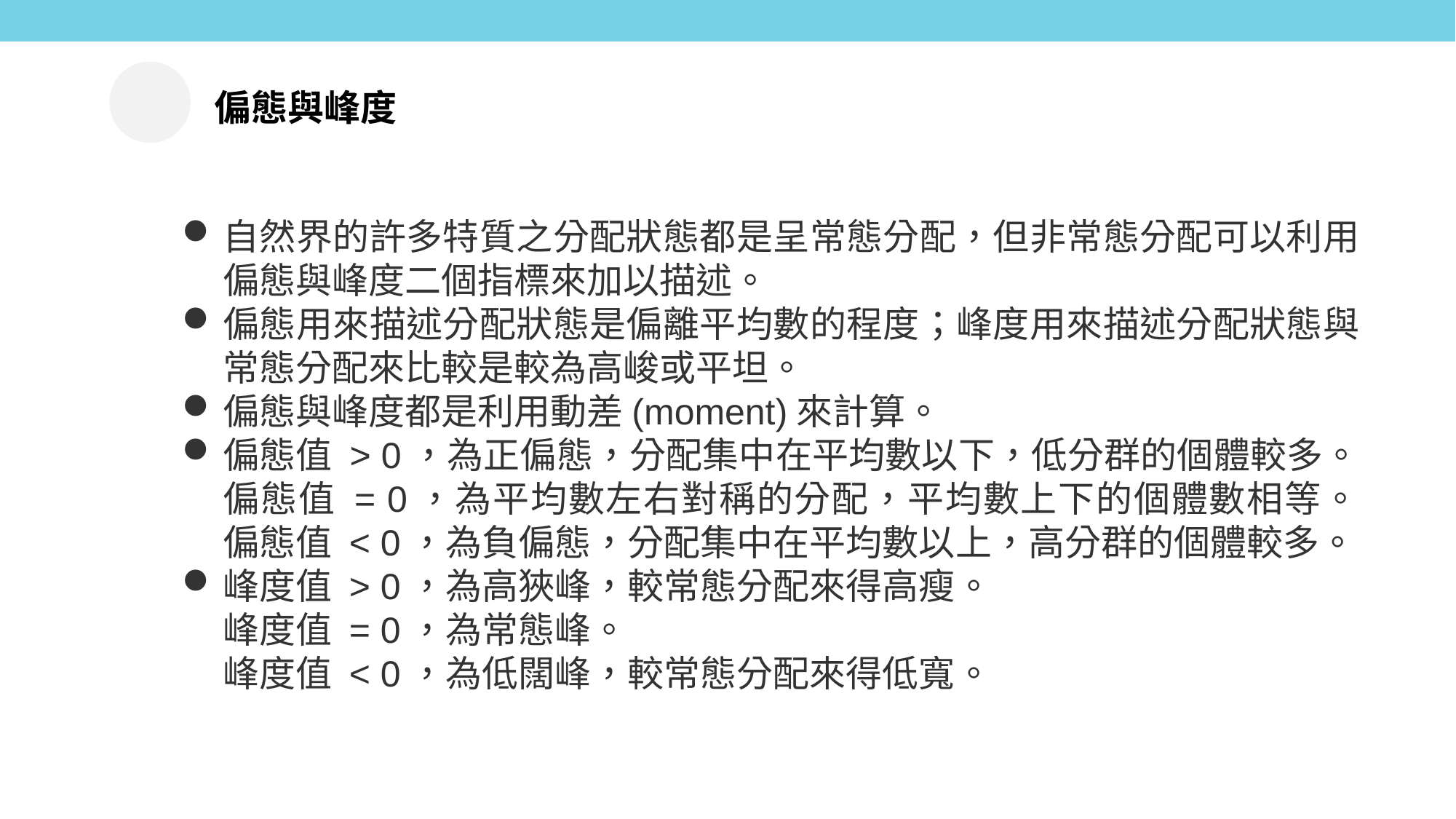

偏態與峰度
自然界的許多特質之分配狀態都是呈常態分配，但非常態分配可以利用偏態與峰度二個指標來加以描述。
偏態用來描述分配狀態是偏離平均數的程度；峰度用來描述分配狀態與常態分配來比較是較為高峻或平坦。
偏態與峰度都是利用動差(moment)來計算。
偏態值 > 0，為正偏態，分配集中在平均數以下，低分群的個體較多。
偏態值 = 0，為平均數左右對稱的分配，平均數上下的個體數相等。
偏態值 < 0，為負偏態，分配集中在平均數以上，高分群的個體較多。
峰度值 > 0，為高狹峰，較常態分配來得高瘦。
峰度值 = 0，為常態峰。
峰度值 < 0，為低闊峰，較常態分配來得低寬。